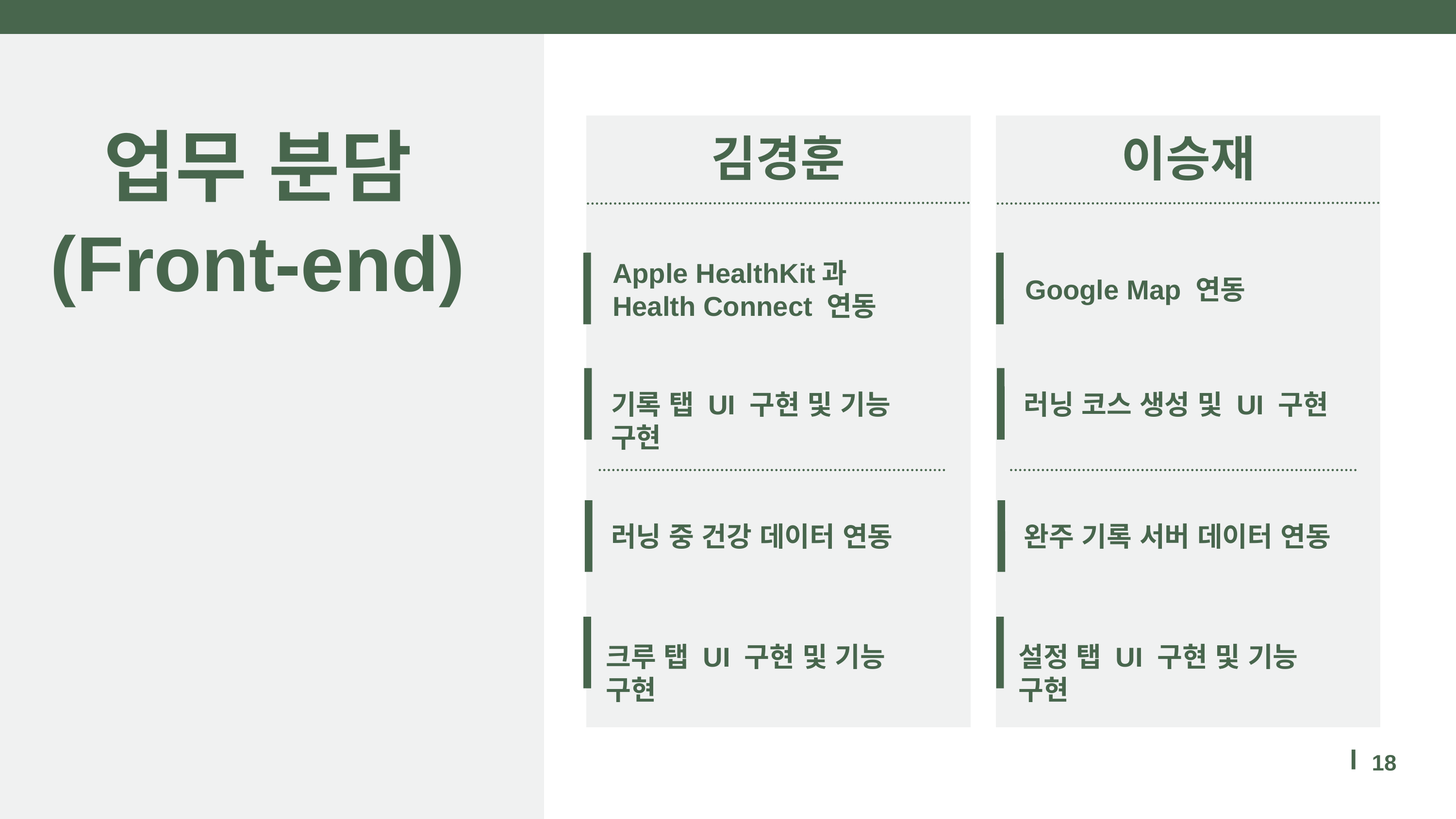

업무 분담
(Front-end)

김경훈
이승재

Apple HealthKit과
Health Connect 연동
Google Map 연동

기록 탭 UI 구현 및 기능 구현
러닝 코스 생성 및 UI 구현

러닝 중 건강 데이터 연동
완주 기록 서버 데이터 연동

크루 탭 UI 구현 및 기능 구현
설정 탭 UI 구현 및 기능 구현
18